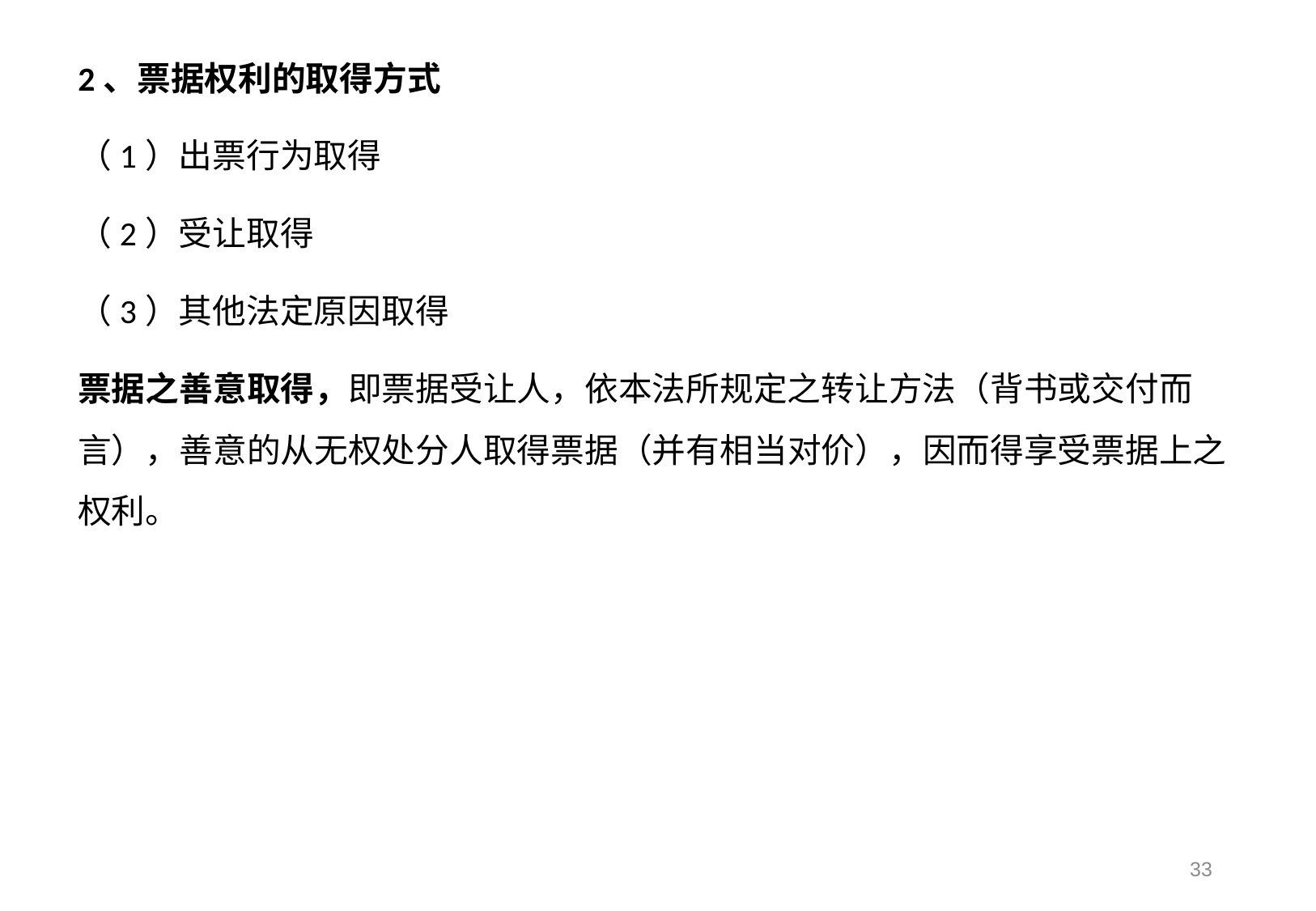

2、票据权利的取得方式
（1）出票行为取得
（2）受让取得
（3）其他法定原因取得
票据之善意取得，即票据受让人，依本法所规定之转让方法（背书或交付而言），善意的从无权处分人取得票据（并有相当对价），因而得享受票据上之权利。
33